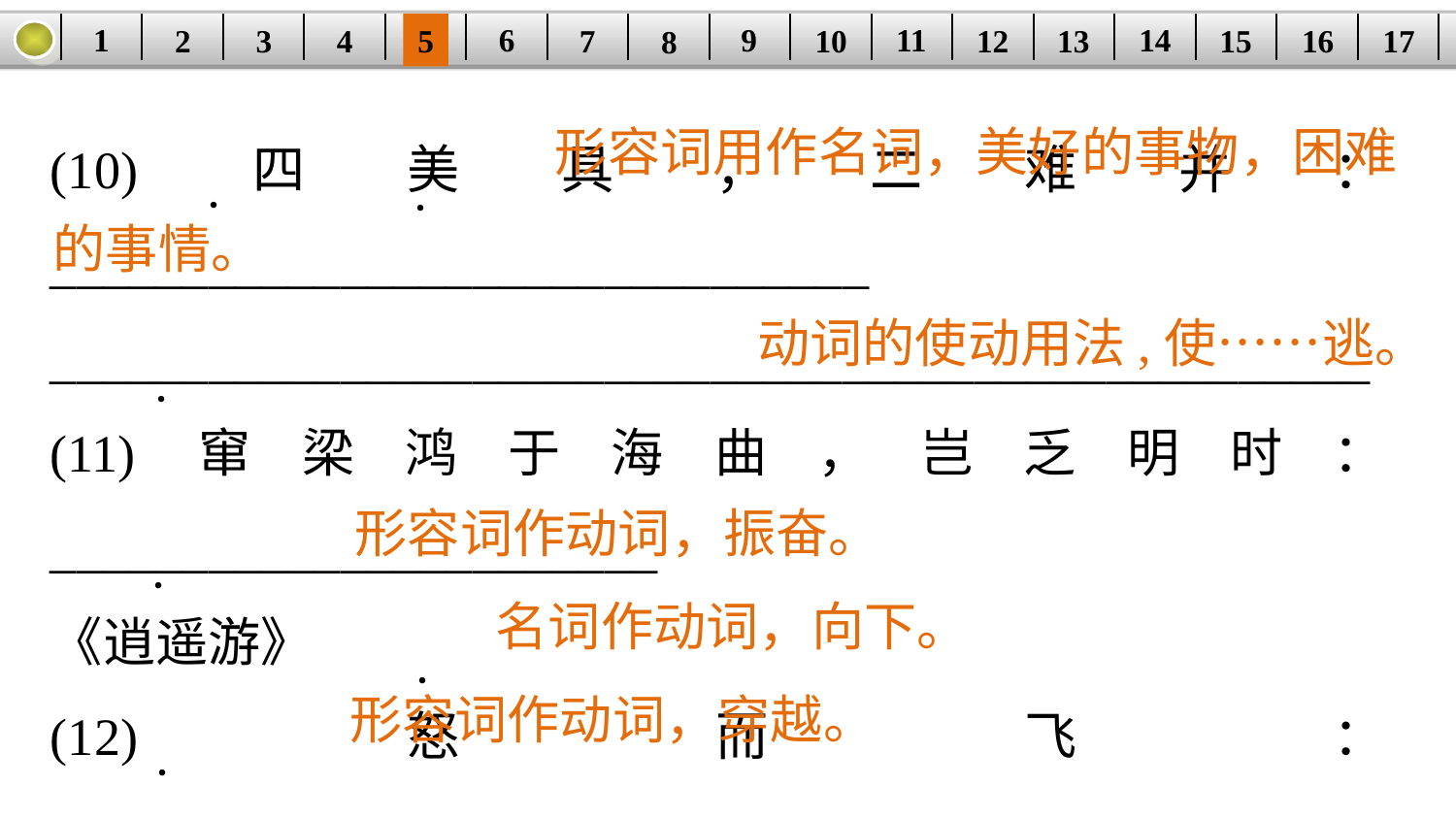

14
1
11
9
6
3
15
12
5
2
16
13
10
|  |  |  |  |  |  |  |  |  |  |  |  |  |  |  |  |  |
| --- | --- | --- | --- | --- | --- | --- | --- | --- | --- | --- | --- | --- | --- | --- | --- | --- |
7
4
17
8

(10)四美具，二难并：_______________________________
__________________________________________________
(11)窜梁鸿于海曲，岂乏明时：_______________________
《逍遥游》
(12)怒而飞：_______________________________________
(13)不过数仞而下：_________________________________
(14)绝云气：_______________________________________
形容词用作名词，美好的事物，困难
·
·
的事情。
动词的使动用法,使……逃。
·
形容词作动词，振奋。
·
名词作动词，向下。
·
形容词作动词，穿越。
·